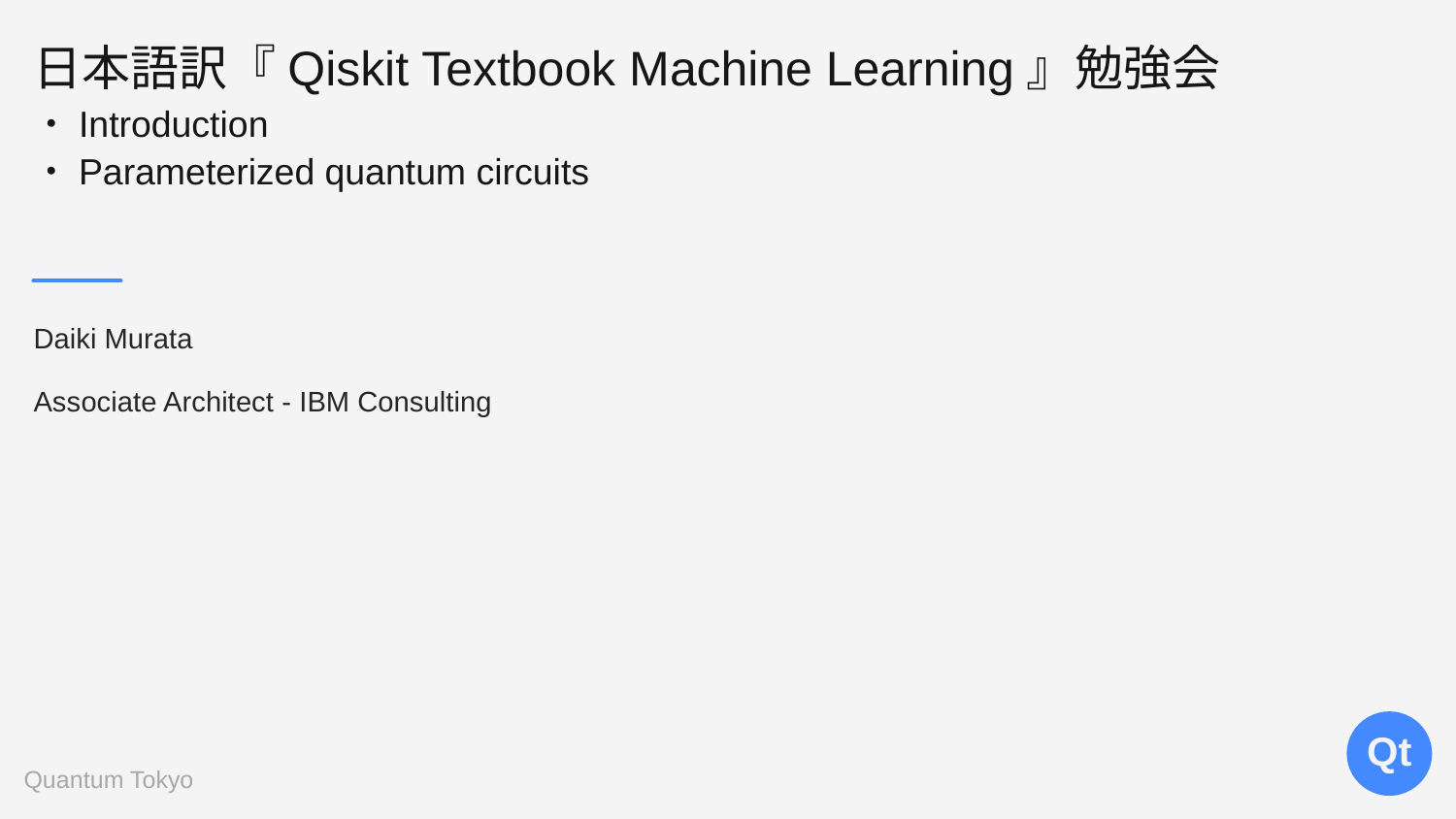

# 日本語訳『Qiskit Textbook Machine Learning』勉強会 ・Introduction ・Parameterized quantum circuits
Daiki Murata
Associate Architect - IBM Consulting